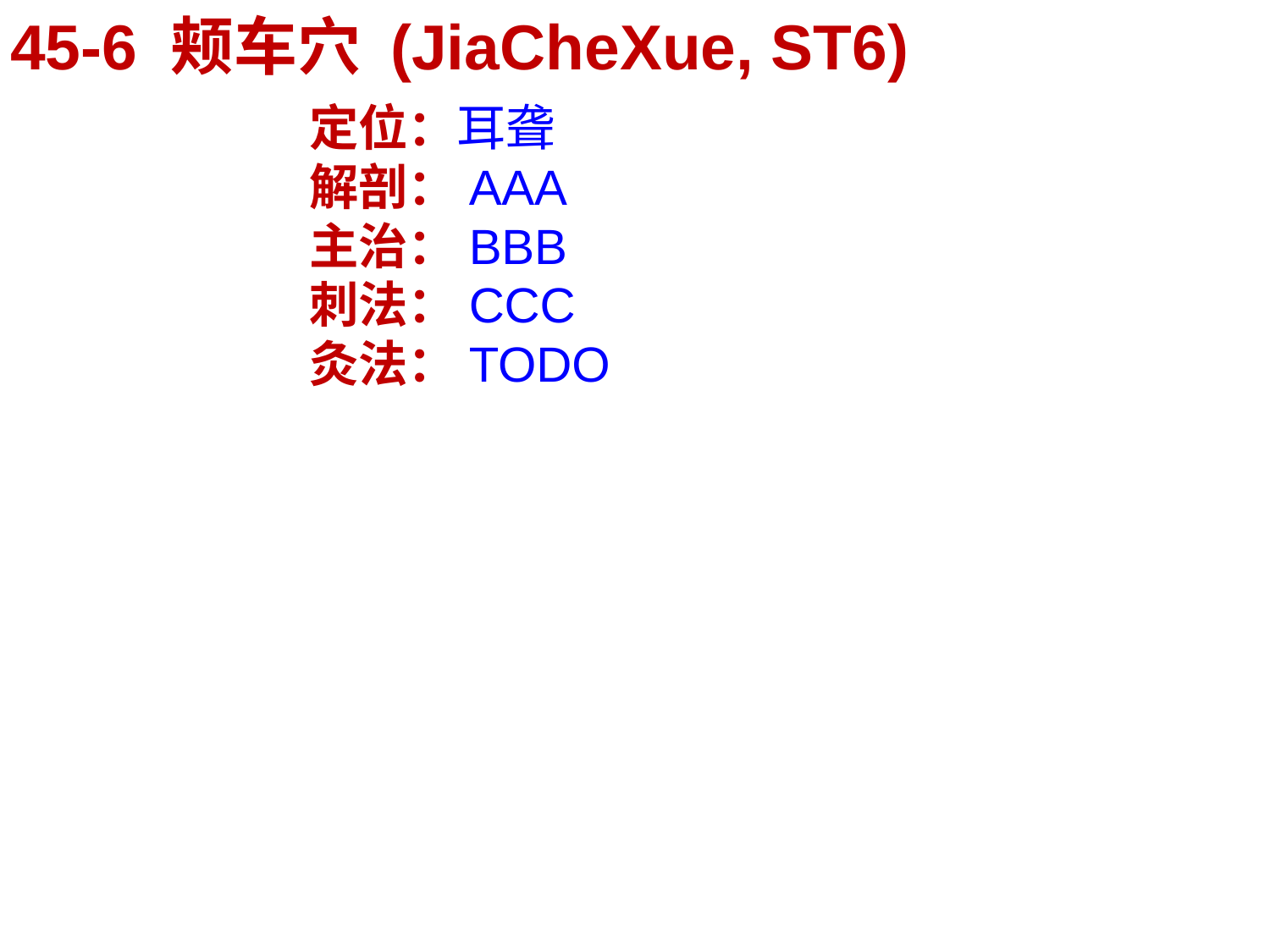

45-6 颊车穴 (JiaCheXue, ST6)
定位：耳聋
解剖：AAA
主治：BBB
刺法：CCC
灸法：TODO